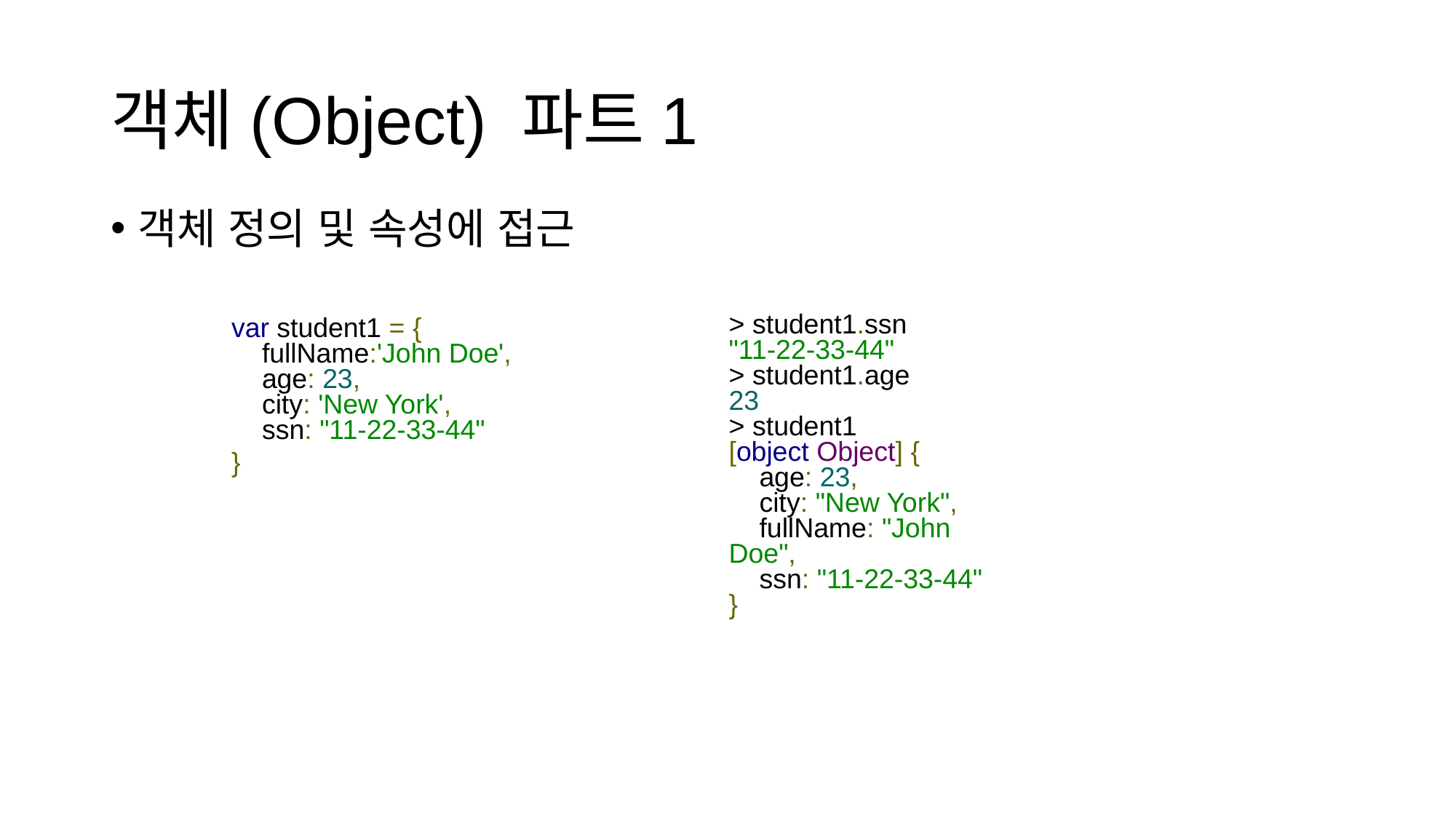

# 객체(Object) 파트1
객체 정의 및 속성에 접근

> student1.ssn
"11-22-33-44"
> student1.age
23
> student1
[object Object] {
    age: 23,
    city: "New York",
    fullName: "John Doe",
    ssn: "11-22-33-44"
}
var student1 = {
    fullName:'John Doe',
    age: 23,
    city: 'New York',
    ssn: "11-22-33-44"
}